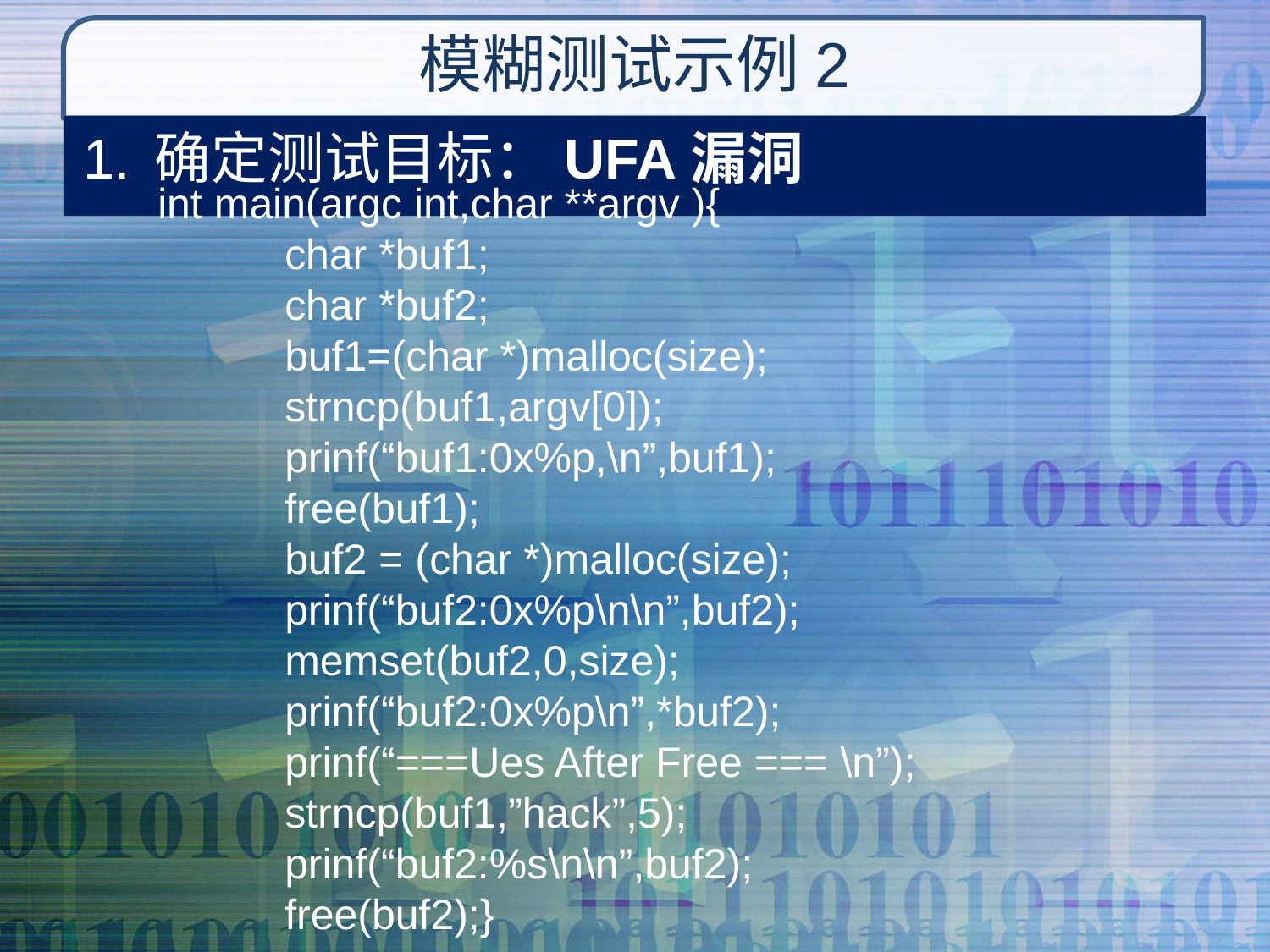

# 模糊测试示例2
确定测试目标：UFA漏洞

int main(argc int,char **argv ){
	char *buf1;
	char *buf2;
	buf1=(char *)malloc(size);
	strncp(buf1,argv[0]);
	prinf(“buf1:0x%p,\n”,buf1);
	free(buf1);
	buf2 = (char *)malloc(size);
	prinf(“buf2:0x%p\n\n”,buf2);
	memset(buf2,0,size);
	prinf(“buf2:0x%p\n”,*buf2);
	prinf(“===Ues After Free === \n”);
	strncp(buf1,”hack”,5);
	prinf(“buf2:%s\n\n”,buf2);
	free(buf2);}